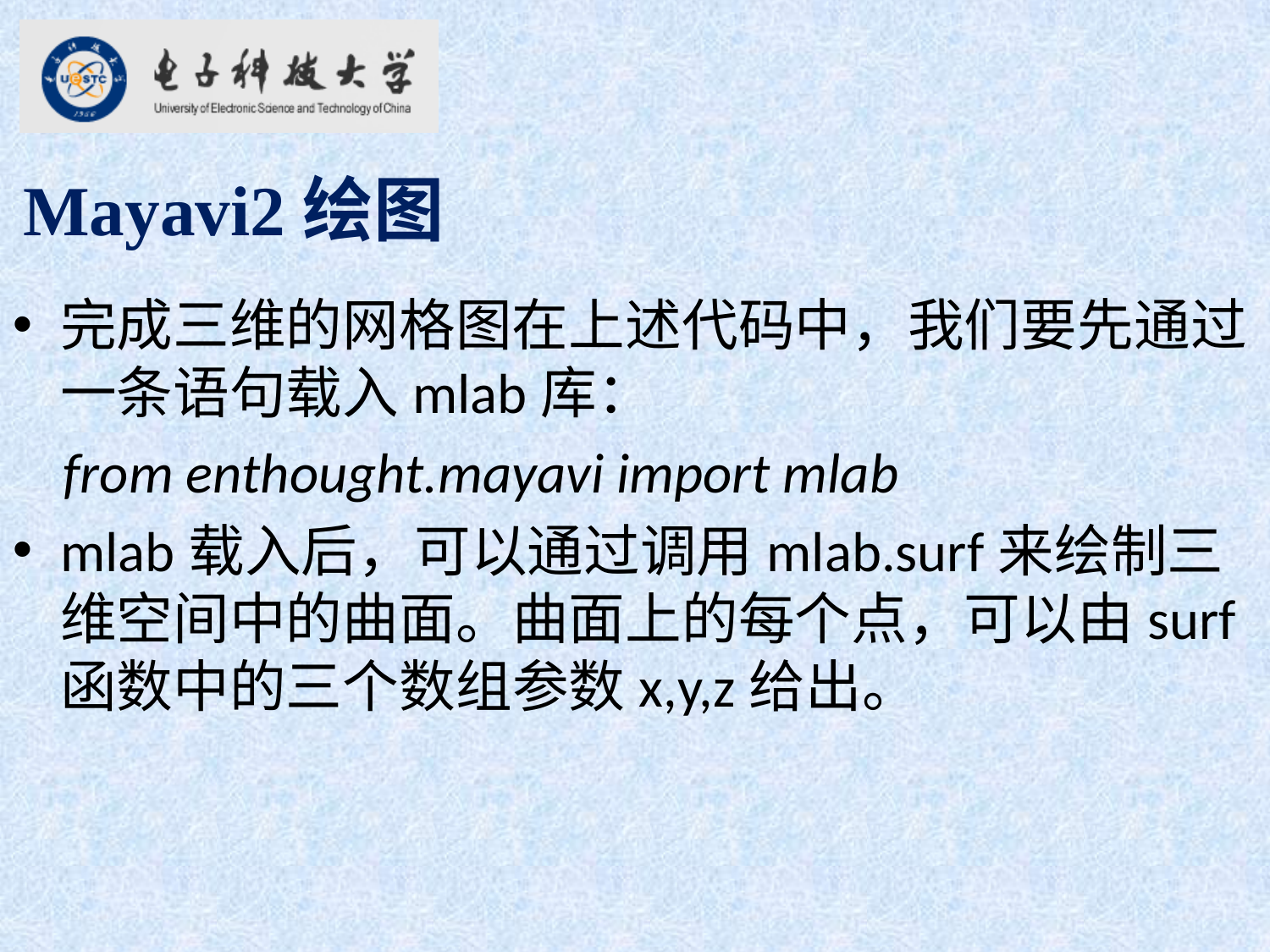

Mayavi2绘图

完成三维的网格图在上述代码中，我们要先通过一条语句载入mlab库：
    from enthought.mayavi import mlab
mlab载入后，可以通过调用mlab.surf来绘制三维空间中的曲面。曲面上的每个点，可以由surf函数中的三个数组参数x,y,z给出。